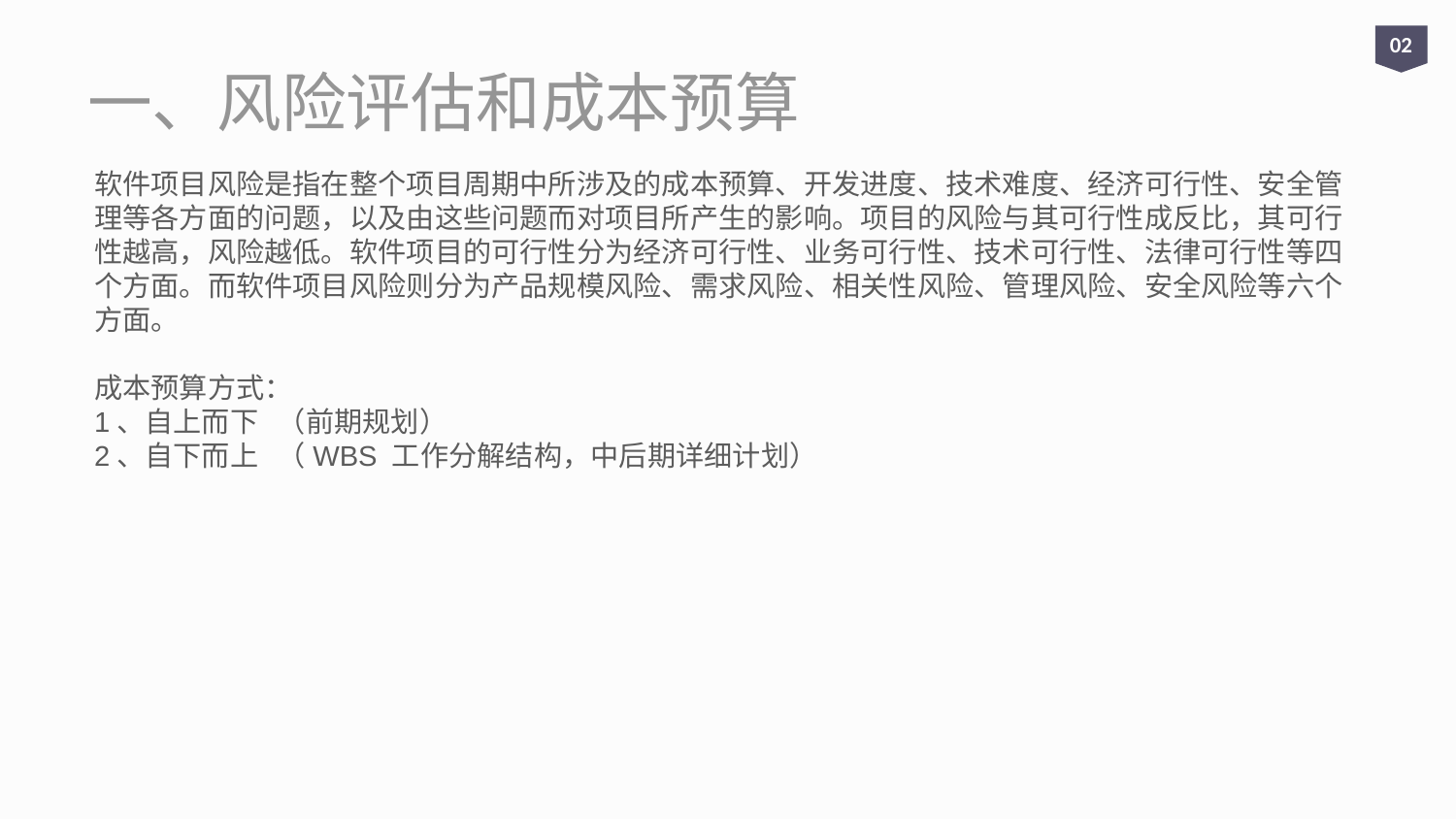

02
一、风险评估和成本预算
# 软件项目风险是指在整个项目周期中所涉及的成本预算、开发进度、技术难度、经济可行性、安全管理等各方面的问题，以及由这些问题而对项目所产生的影响。项目的风险与其可行性成反比，其可行性越高，风险越低。软件项目的可行性分为经济可行性、业务可行性、技术可行性、法律可行性等四个方面。而软件项目风险则分为产品规模风险、需求风险、相关性风险、管理风险、安全风险等六个方面。 成本预算方式： 1、自上而下   （前期规划） 2、自下而上   （WBS 工作分解结构，中后期详细计划）